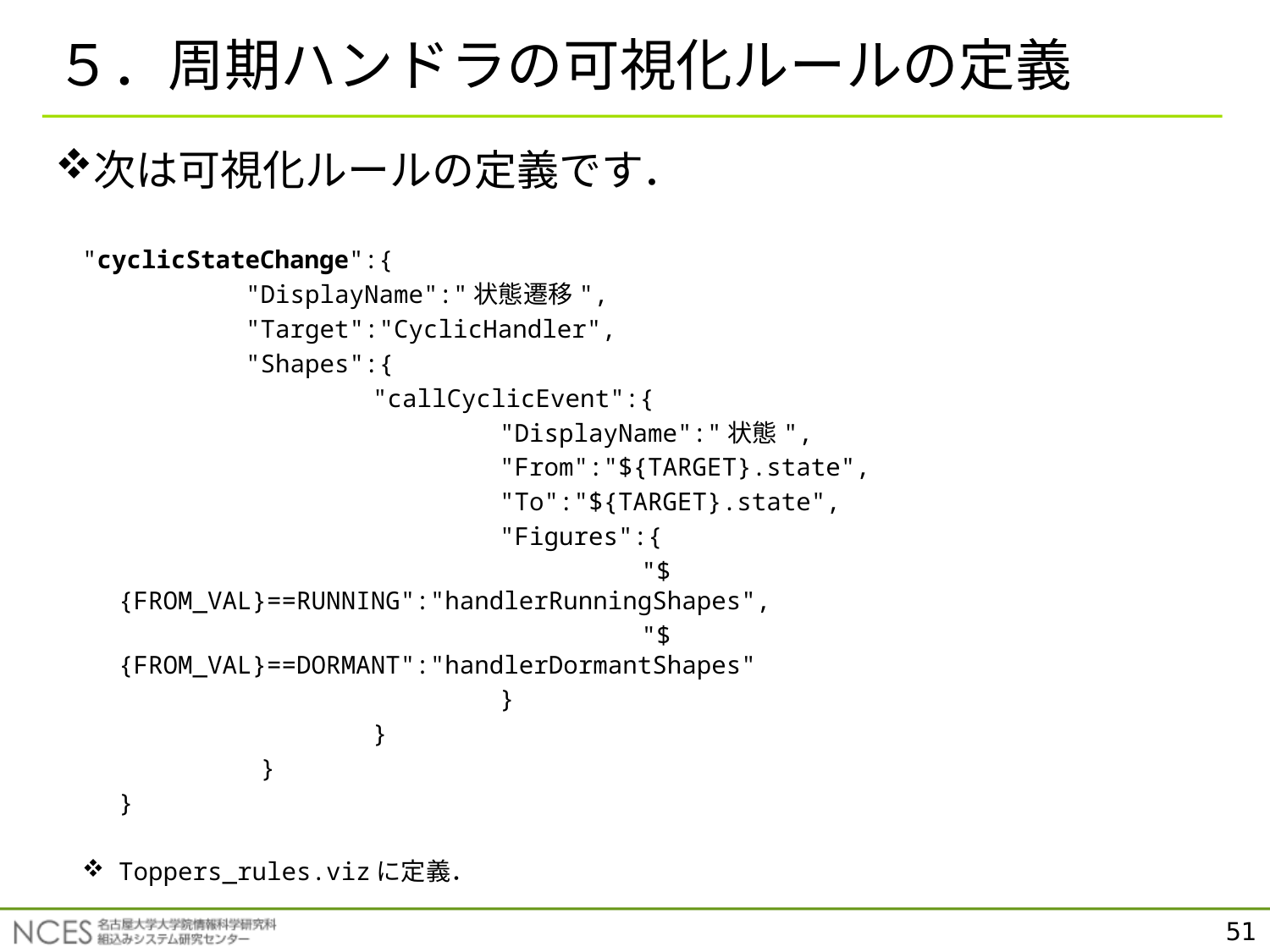

# ５．周期ハンドラの可視化ルールの定義
次は可視化ルールの定義です．

"cyclicStateChange":{
		"DisplayName":"状態遷移",
		"Target":"CyclicHandler",
		"Shapes":{
			"callCyclicEvent":{
				"DisplayName":"状態",
				"From":"${TARGET}.state",
				"To":"${TARGET}.state",
				"Figures":{
		   			 "${FROM_VAL}==RUNNING":"handlerRunningShapes",
					 "${FROM_VAL}==DORMANT":"handlerDormantShapes"
				}
			}
		 }
	}

Toppers_rules.vizに定義．
51